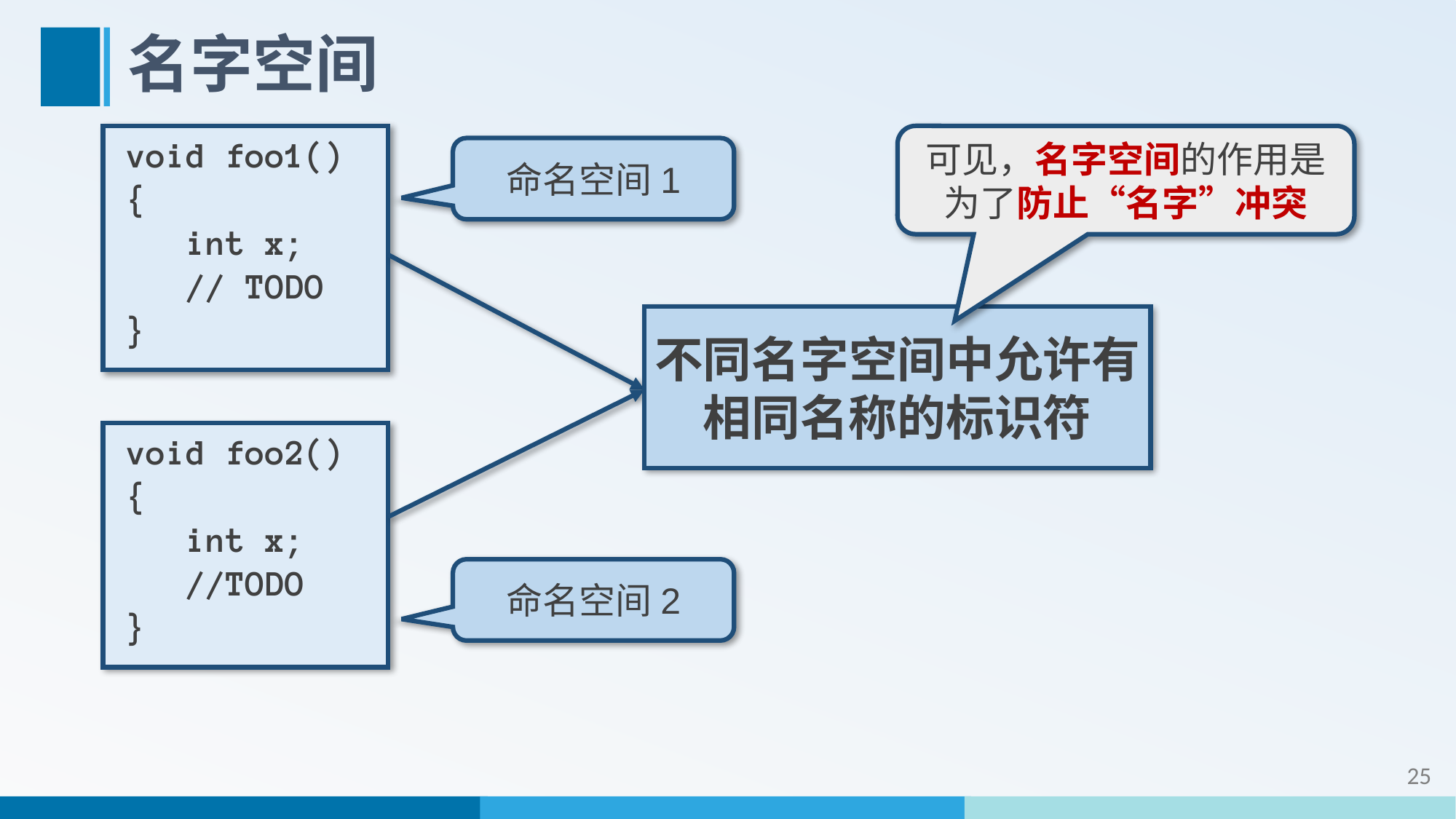

# 名字空间
void foo1()
{
   int x;
   // TODO
}
可见，名字空间的作用是为了防止“名字”冲突
命名空间1

不同名字空间中允许有
相同名称的标识符

void foo2()
{
   int x;
   //TODO
}
命名空间2